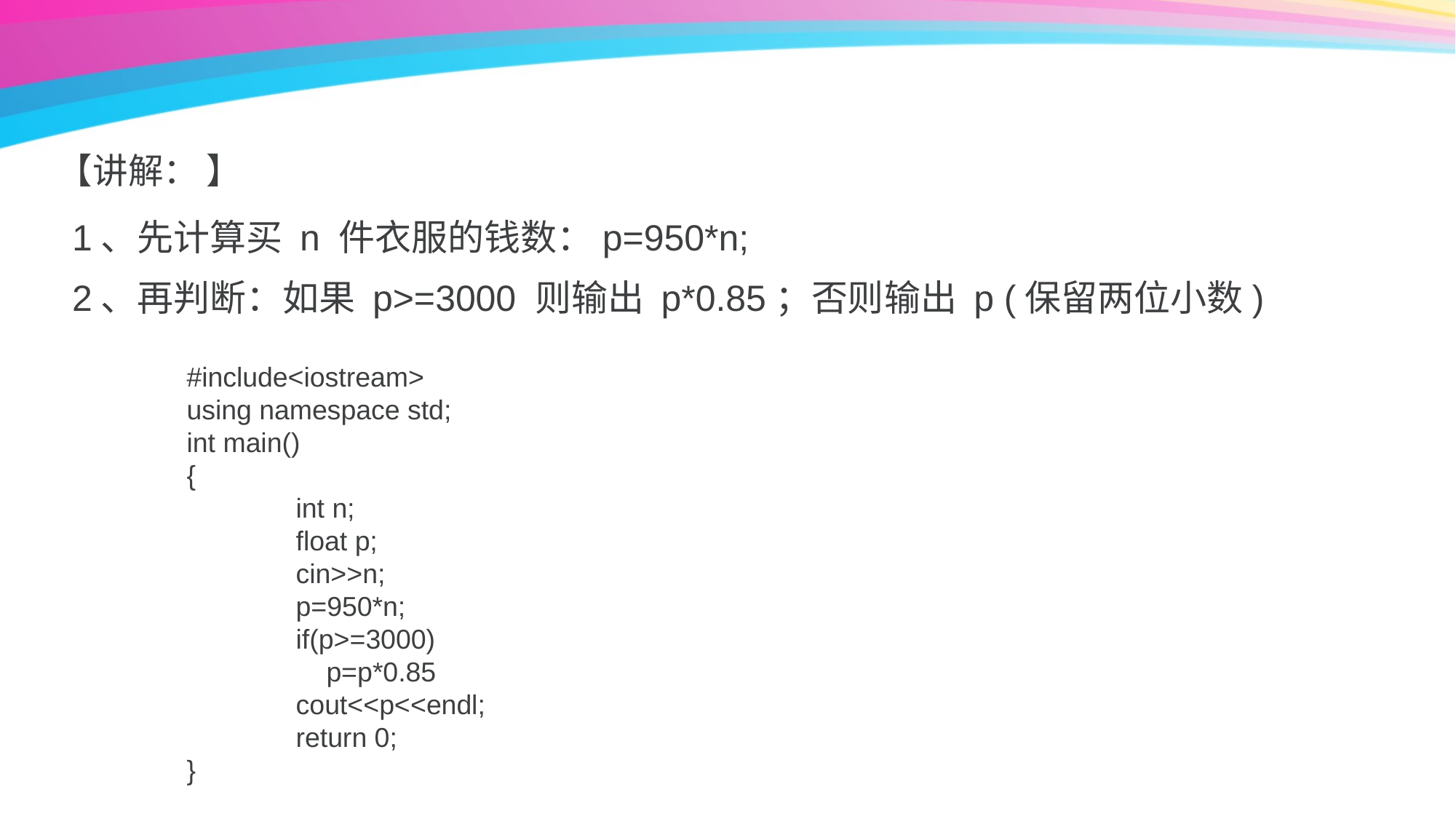

【讲解： 】
1、先计算买 n 件衣服的钱数：p=950*n;
2、再判断：如果 p>=3000 则输出 p*0.85；否则输出 p (保留两位小数)
#include<iostream>
using namespace std;
int main()
{
	int n;
	float p;
	cin>>n;
	p=950*n;
	if(p>=3000)
	    p=p*0.85
	cout<<p<<endl;
	return 0;
}